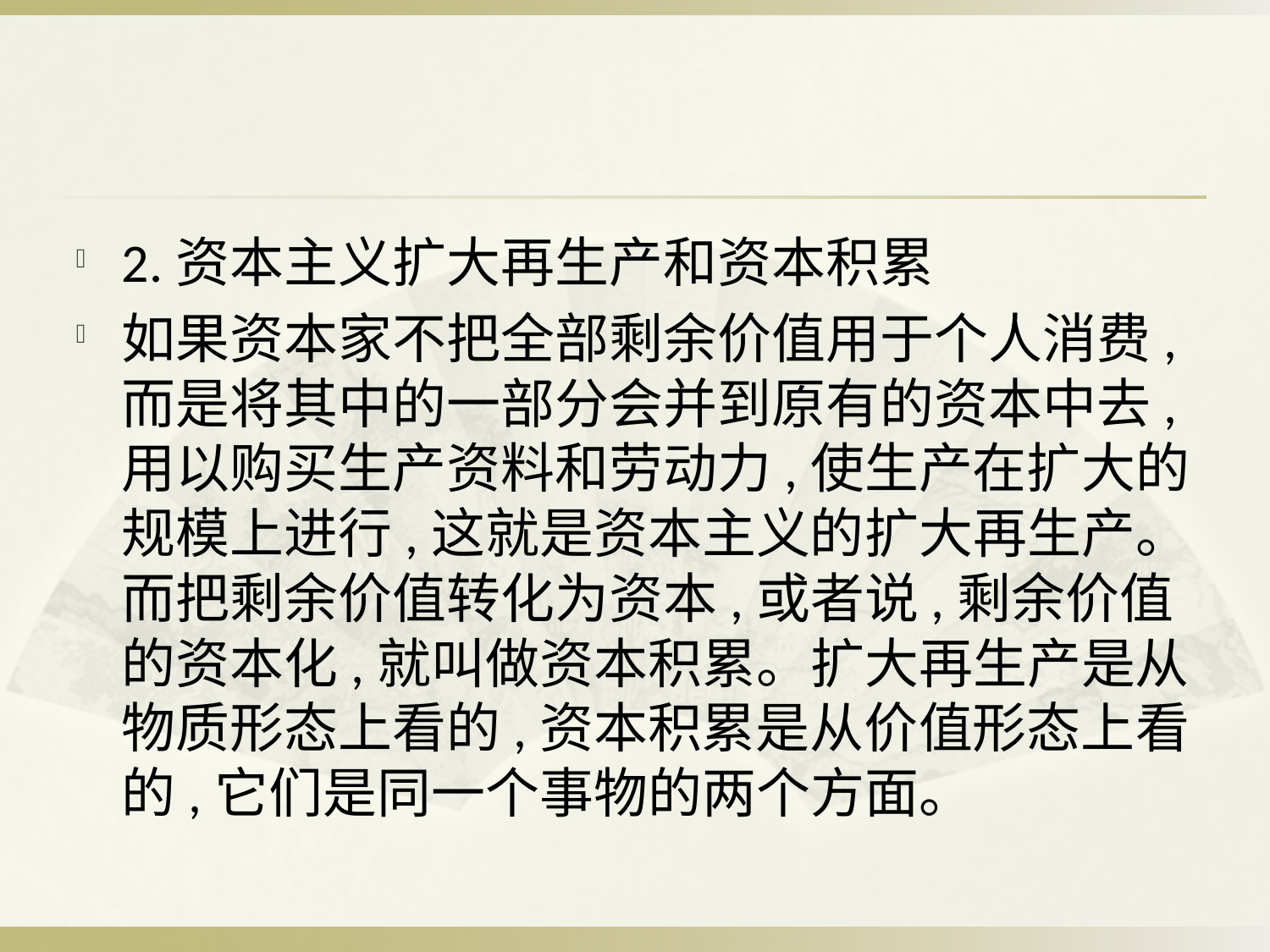

#
2.资本主义扩大再生产和资本积累
如果资本家不把全部剩余价值用于个人消费,而是将其中的一部分会并到原有的资本中去,用以购买生产资料和劳动力,使生产在扩大的规模上进行,这就是资本主义的扩大再生产。而把剩余价值转化为资本,或者说,剩余价值的资本化,就叫做资本积累。扩大再生产是从物质形态上看的,资本积累是从价值形态上看的,它们是同一个事物的两个方面。